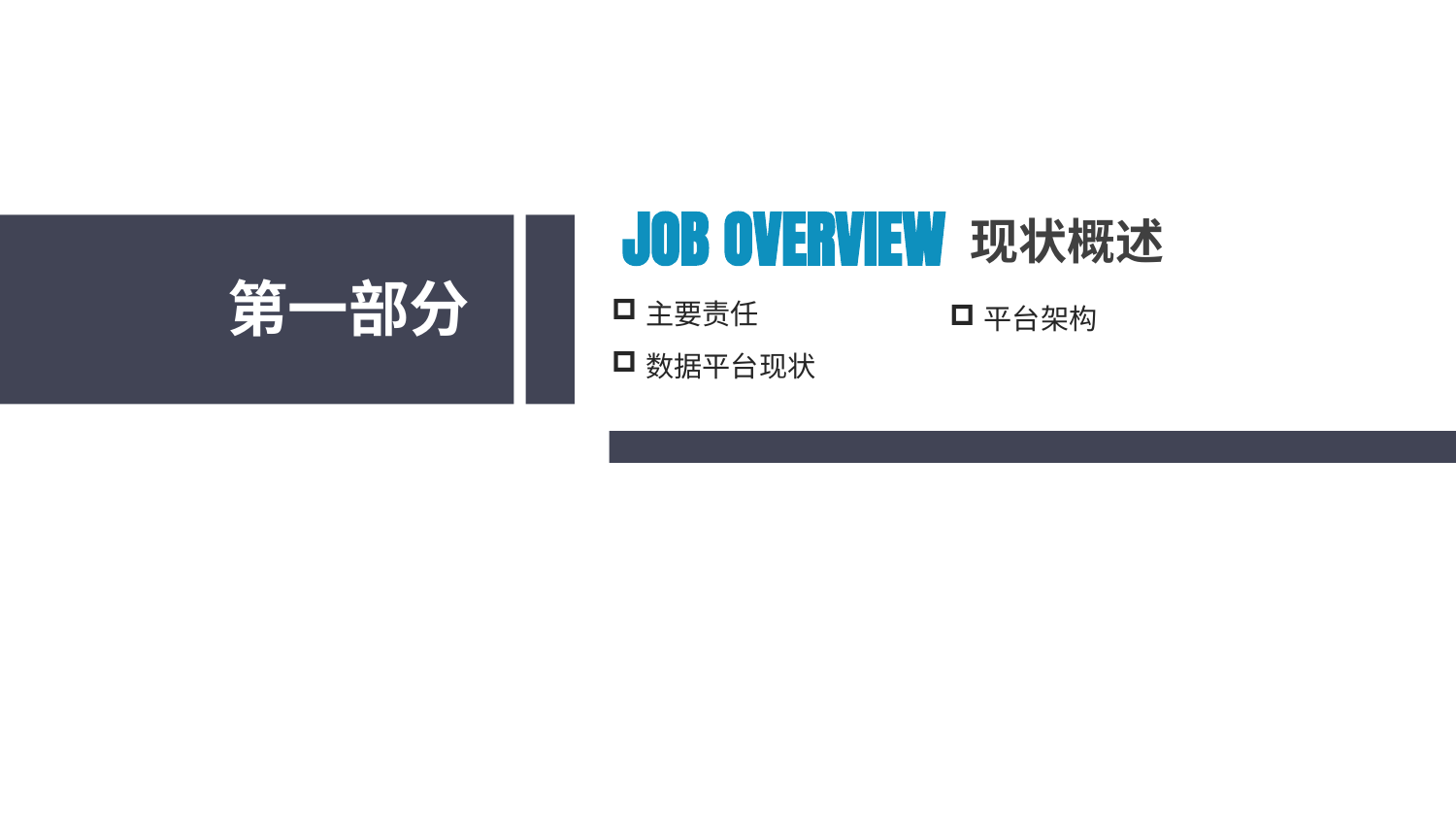

JOB OVERVIEW
现状概述

第一部分
主要责任
平台架构
数据平台现状